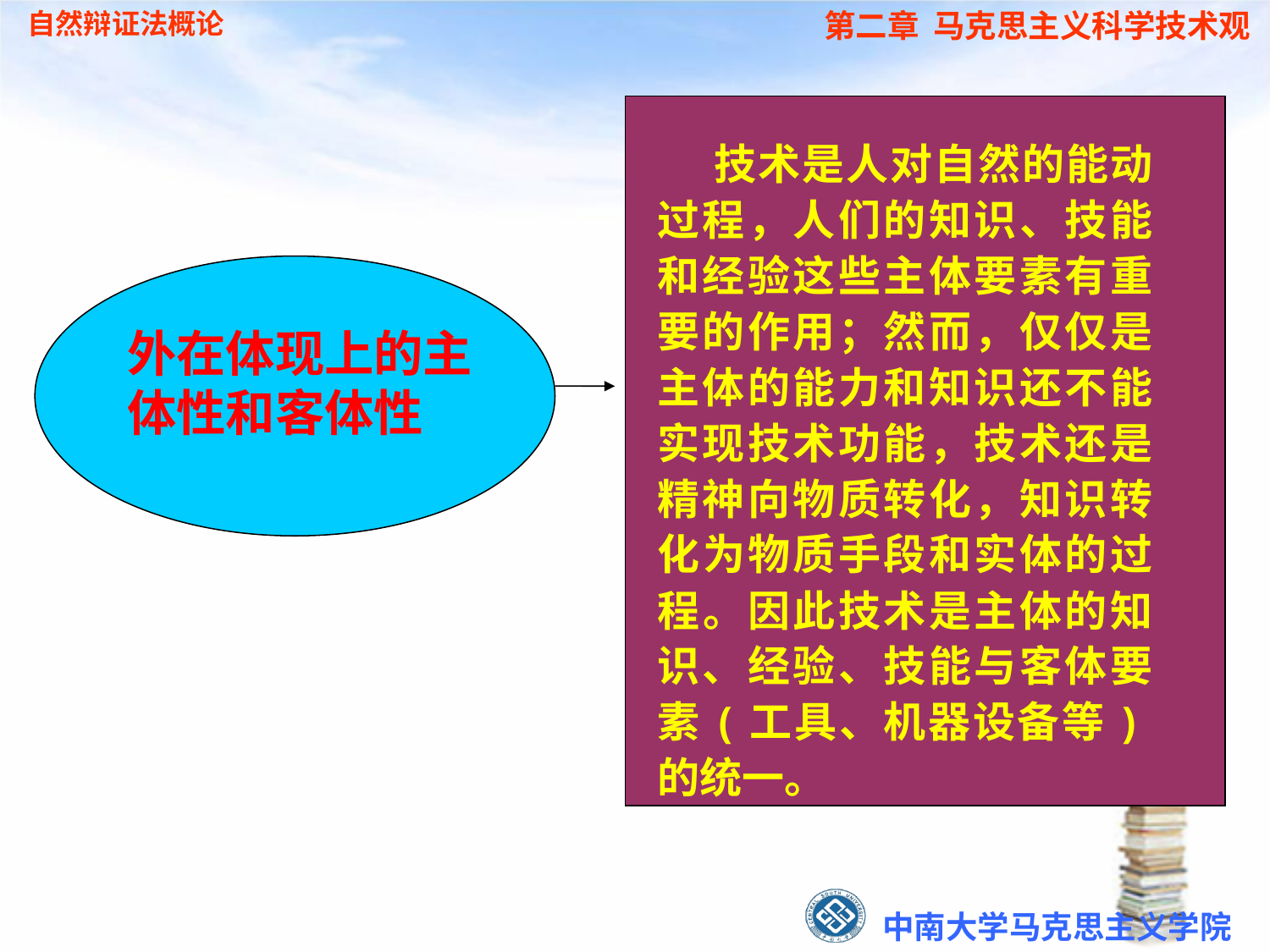

技术是人对自然的能动过程，人们的知识、技能和经验这些主体要素有重要的作用；然而，仅仅是主体的能力和知识还不能实现技术功能，技术还是精神向物质转化，知识转化为物质手段和实体的过程。因此技术是主体的知识、经验、技能与客体要素(工具、机器设备等)的统一。

外在体现上的主体性和客体性